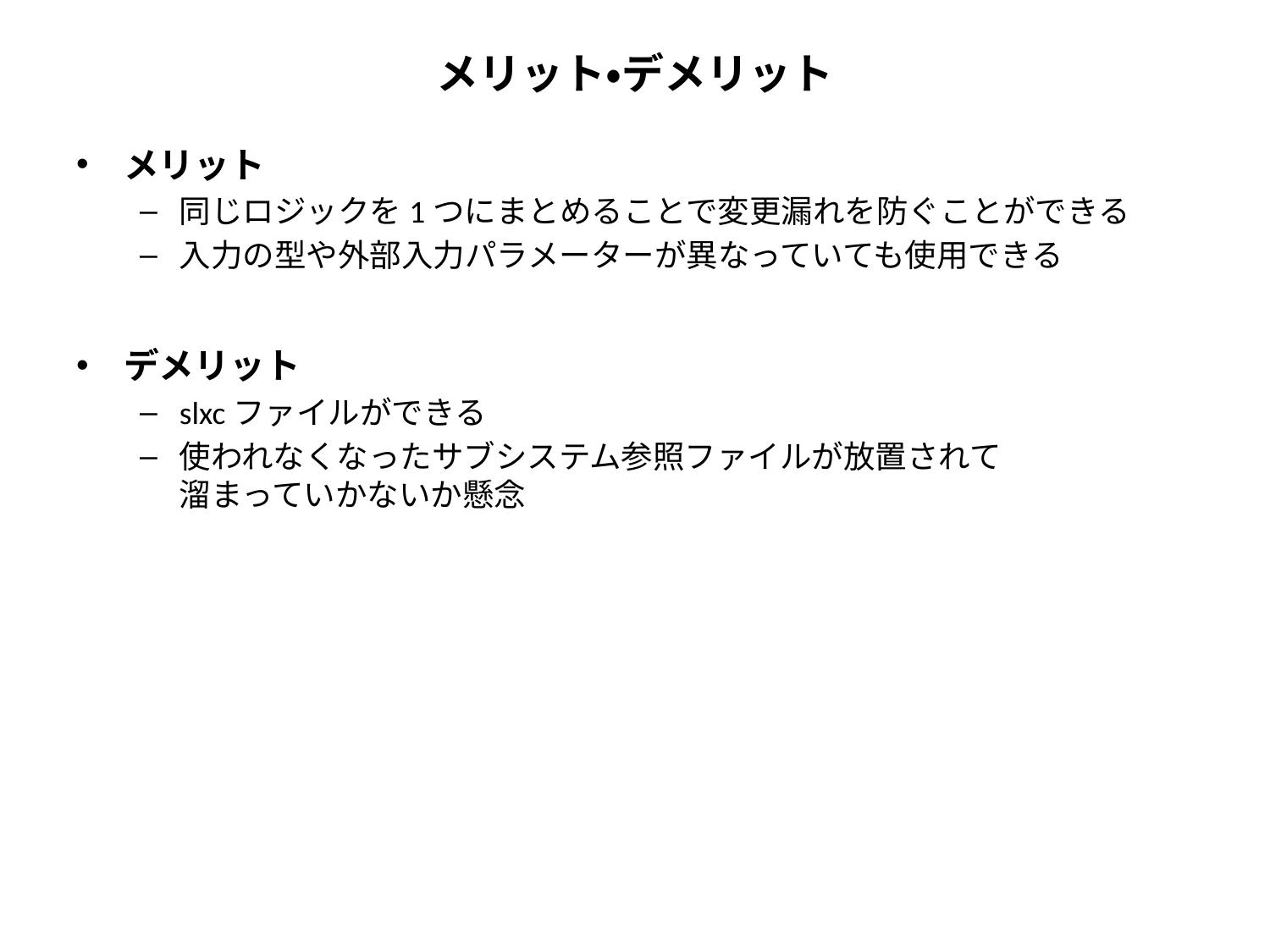

# メリット・デメリット
メリット
同じロジックを1つにまとめることで変更漏れを防ぐことができる
入力の型や外部入力パラメーターが異なっていても使用できる

デメリット
slxcファイルができる
使われなくなったサブシステム参照ファイルが放置されて
溜まっていかないか懸念